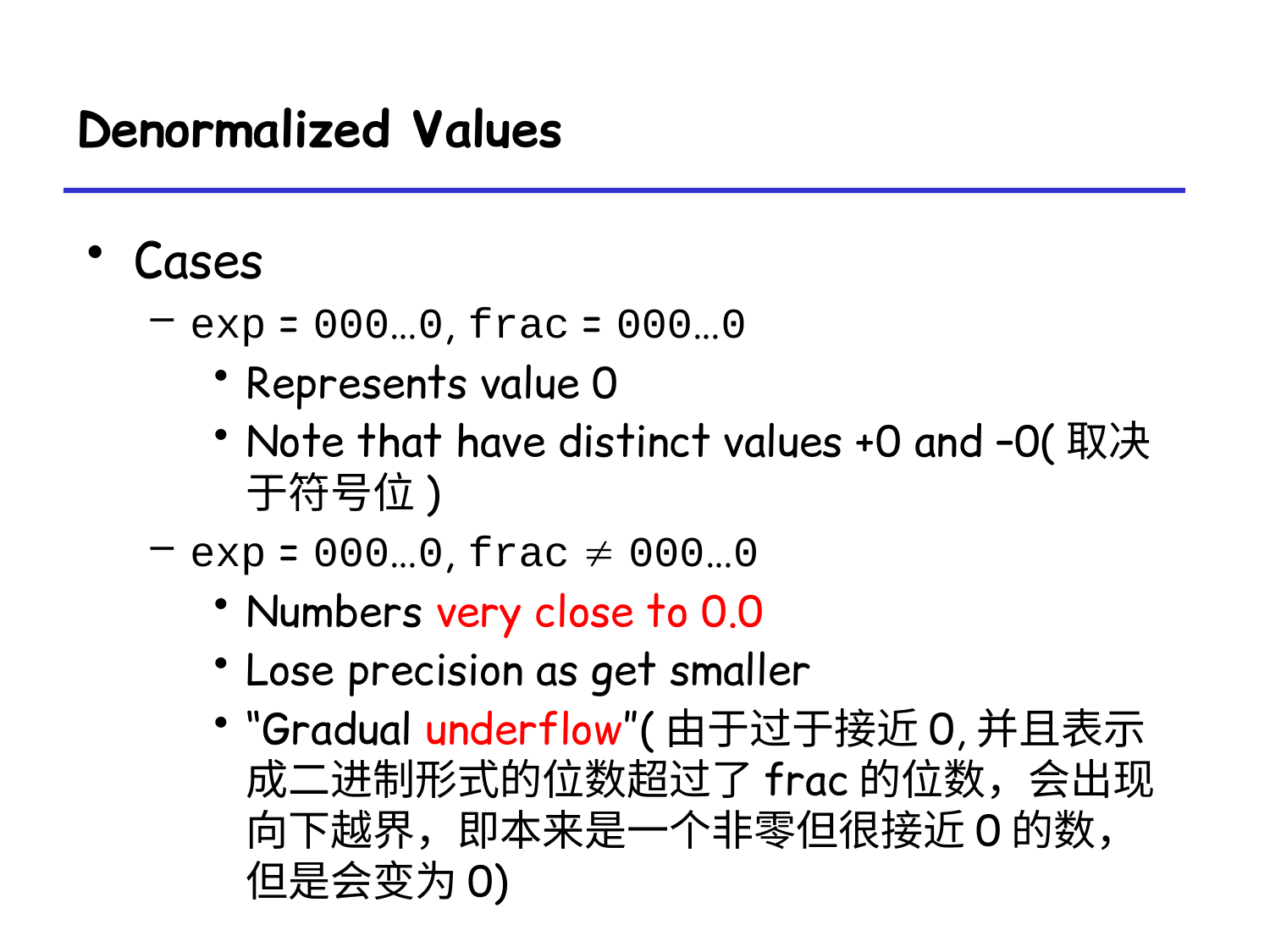

# Denormalized Values
Cases
exp = 000…0, frac = 000…0
Represents value 0
Note that have distinct values +0 and –0(取决于符号位)
exp = 000…0, frac ≠ 000…0
Numbers very close to 0.0
Lose precision as get smaller
“Gradual underflow”(由于过于接近0,并且表示成二进制形式的位数超过了frac的位数，会出现向下越界，即本来是一个非零但很接近0的数，但是会变为0)
15